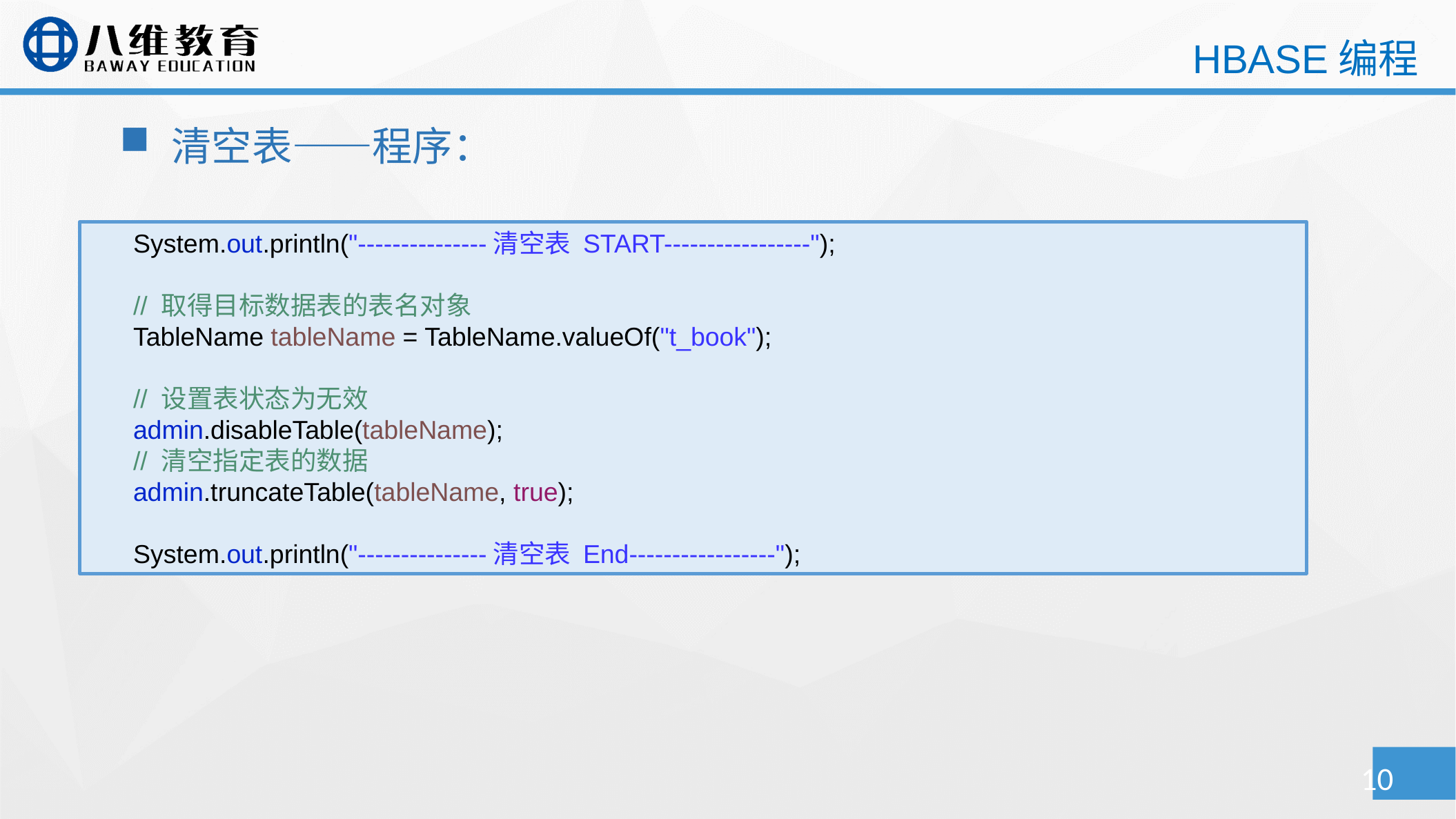

HBASE编程
清空表——程序：
      System.out.println("---------------清空表 START-----------------");

      // 取得目标数据表的表名对象
      TableName tableName = TableName.valueOf("t_book");

      // 设置表状态为无效
      admin.disableTable(tableName);
      // 清空指定表的数据
      admin.truncateTable(tableName, true);

      System.out.println("---------------清空表 End-----------------");